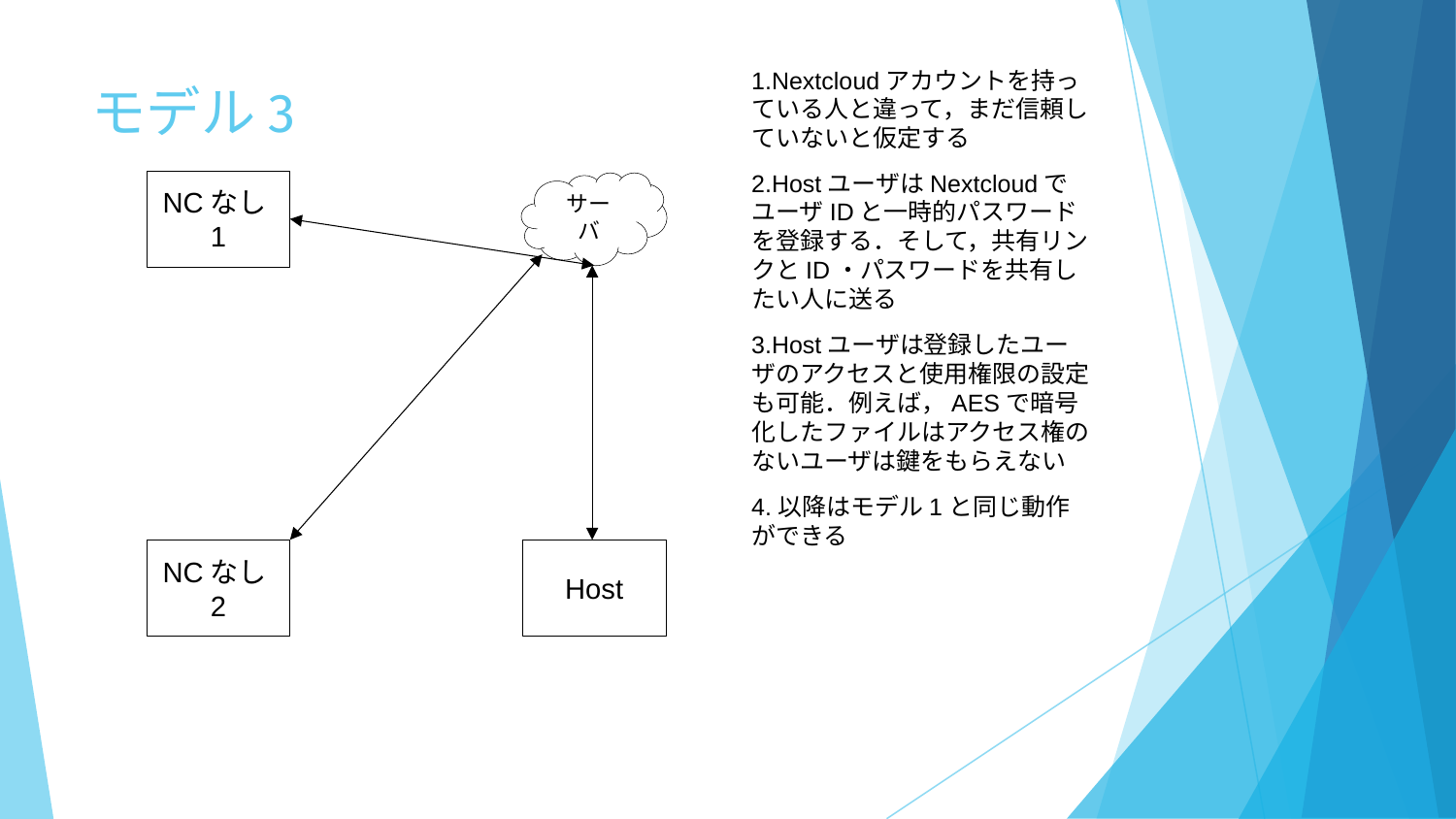

1.Nextcloudアカウントを持っている人と違って，まだ信頼していないと仮定する
# モデル3
2.HostユーザはNextcloudでユーザIDと一時的パスワードを登録する．そして，共有リンクとID・パスワードを共有したい人に送る
NCなし1
サーバ
3.Hostユーザは登録したユーザのアクセスと使用権限の設定も可能．例えば，AESで暗号化したファイルはアクセス権のないユーザは鍵をもらえない
4.以降はモデル1と同じ動作ができる
NCなし2
Host